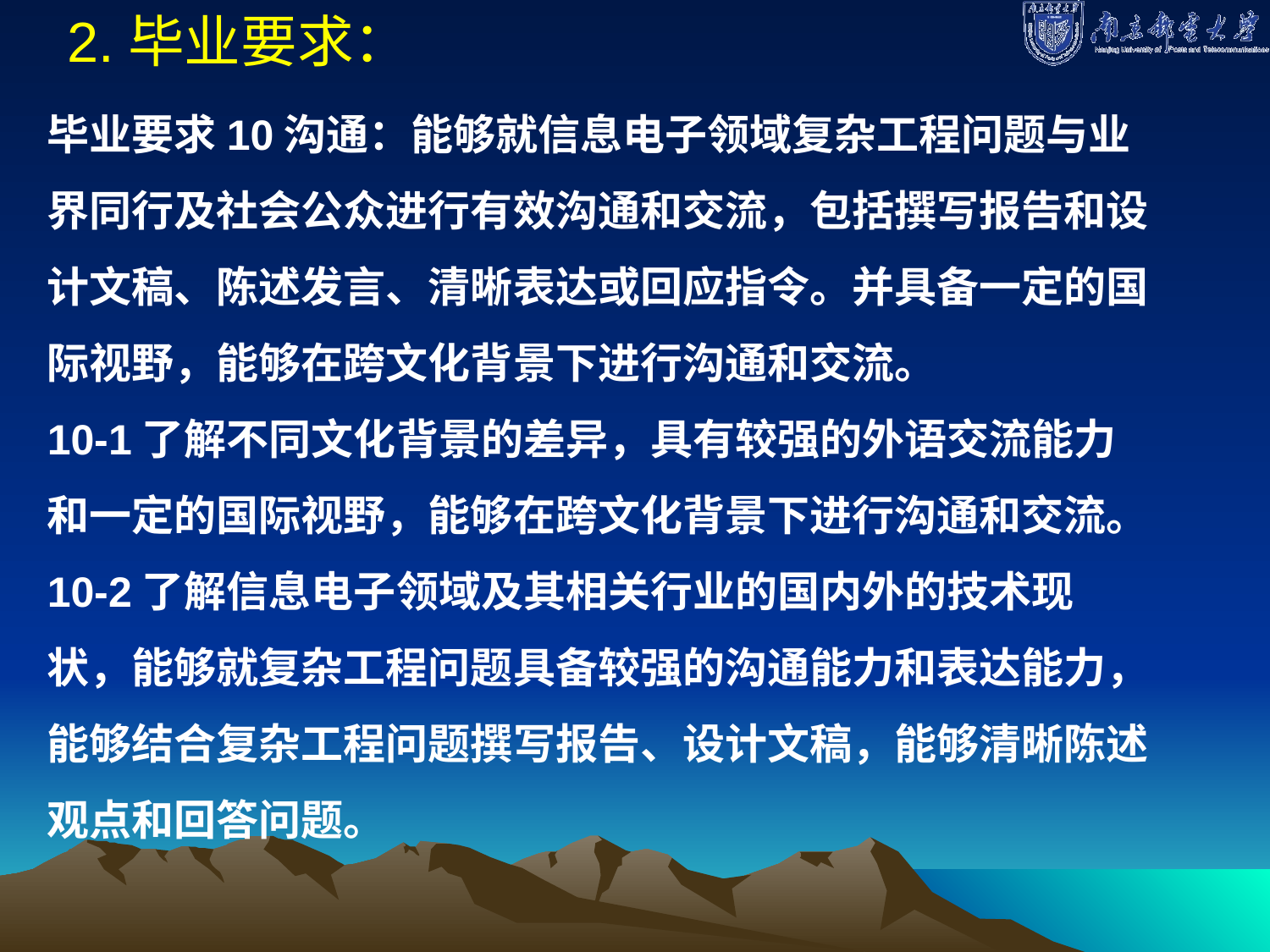

2.毕业要求：
毕业要求10沟通：能够就信息电子领域复杂工程问题与业界同行及社会公众进行有效沟通和交流，包括撰写报告和设计文稿、陈述发言、清晰表达或回应指令。并具备一定的国际视野，能够在跨文化背景下进行沟通和交流。
10-1了解不同文化背景的差异，具有较强的外语交流能力和一定的国际视野，能够在跨文化背景下进行沟通和交流。
10-2了解信息电子领域及其相关行业的国内外的技术现状，能够就复杂工程问题具备较强的沟通能力和表达能力，能够结合复杂工程问题撰写报告、设计文稿，能够清晰陈述观点和回答问题。

16